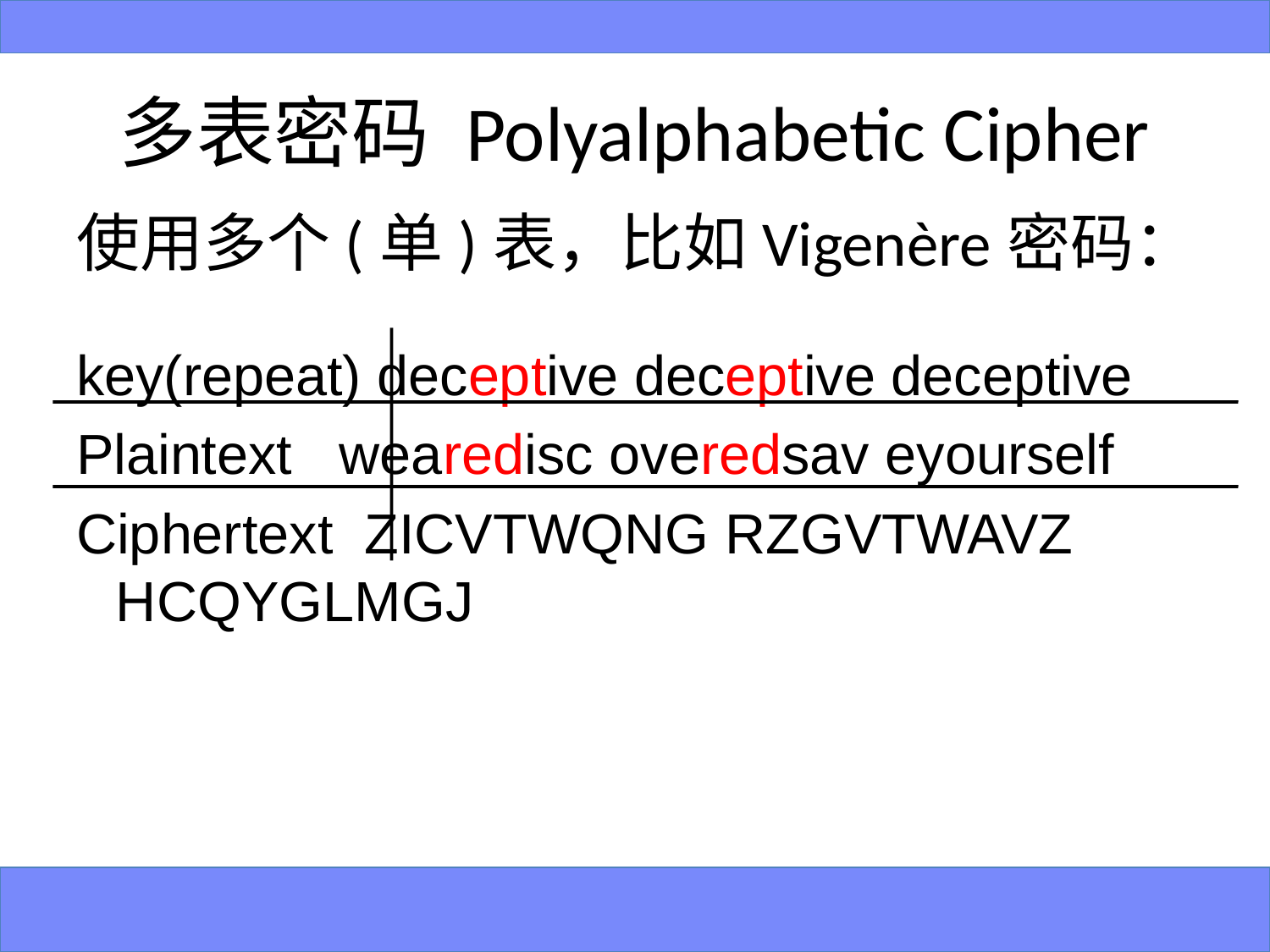

# 多表密码 Polyalphabetic Cipher
使用多个(单)表，比如Vigenère密码：

key(repeat) deceptive deceptive deceptive
Plaintext   wearedisc overedsav eyourself
Ciphertext  ZICVTWQNG RZGVTWAVZ HCQYGLMGJ